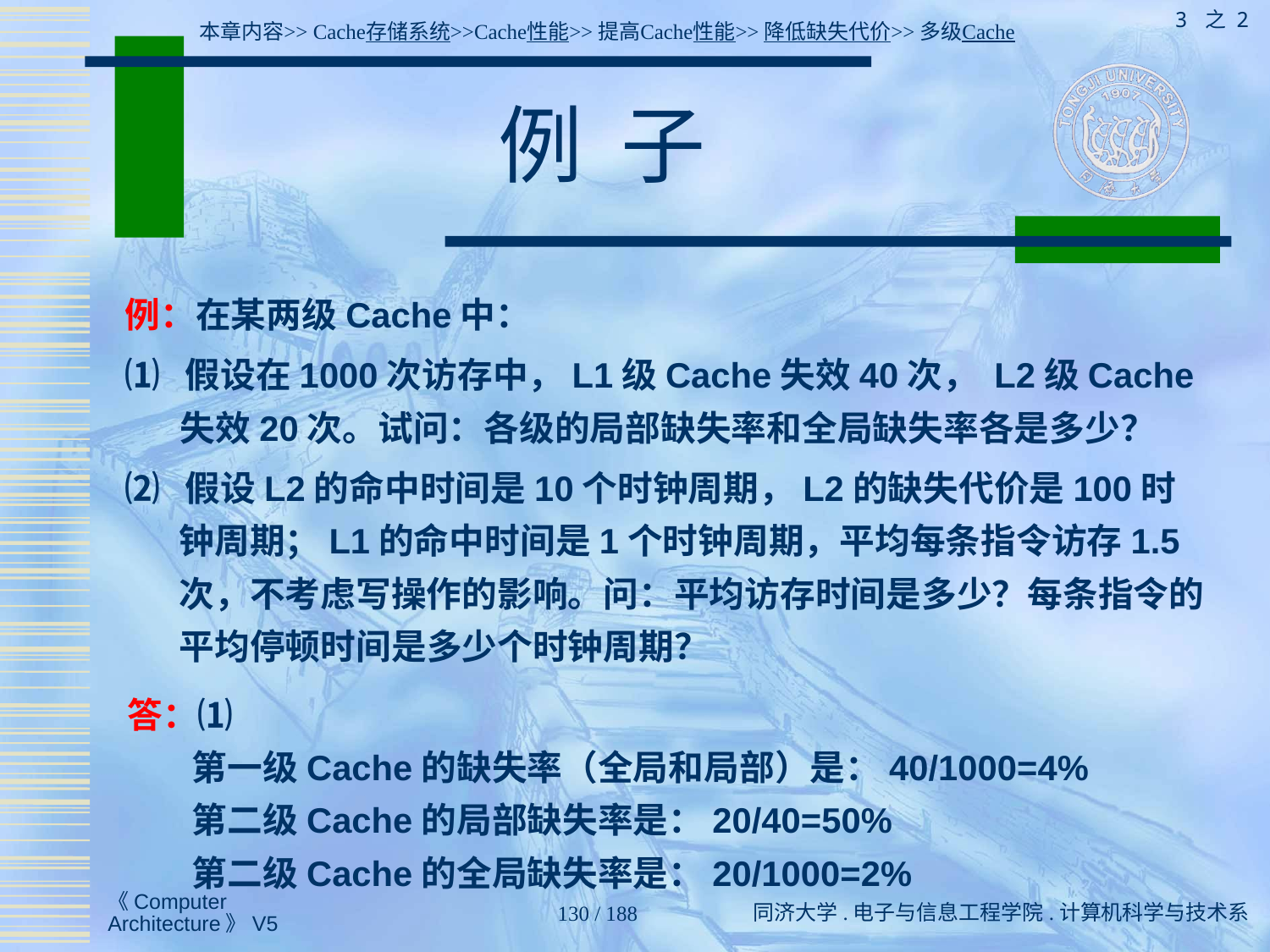

3 之 2
本章内容>> Cache存储系统>>Cache性能>>提高Cache性能>>降低缺失代价>>多级Cache
# 例  子
例：在某两级Cache中：
⑴  假设在1000次访存中，L1级Cache失效40次， L2级Cache失效20次。试问：各级的局部缺失率和全局缺失率各是多少？
⑵  假设L2的命中时间是10个时钟周期，L2的缺失代价是100时钟周期；L1的命中时间是1个时钟周期，平均每条指令访存1.5次，不考虑写操作的影响。问：平均访存时间是多少？每条指令的平均停顿时间是多少个时钟周期？
答：⑴
       第一级Cache的缺失率（全局和局部）是：40/1000=4%
       第二级Cache的局部缺失率是：20/40=50%
       第二级Cache的全局缺失率是：20/1000=2%